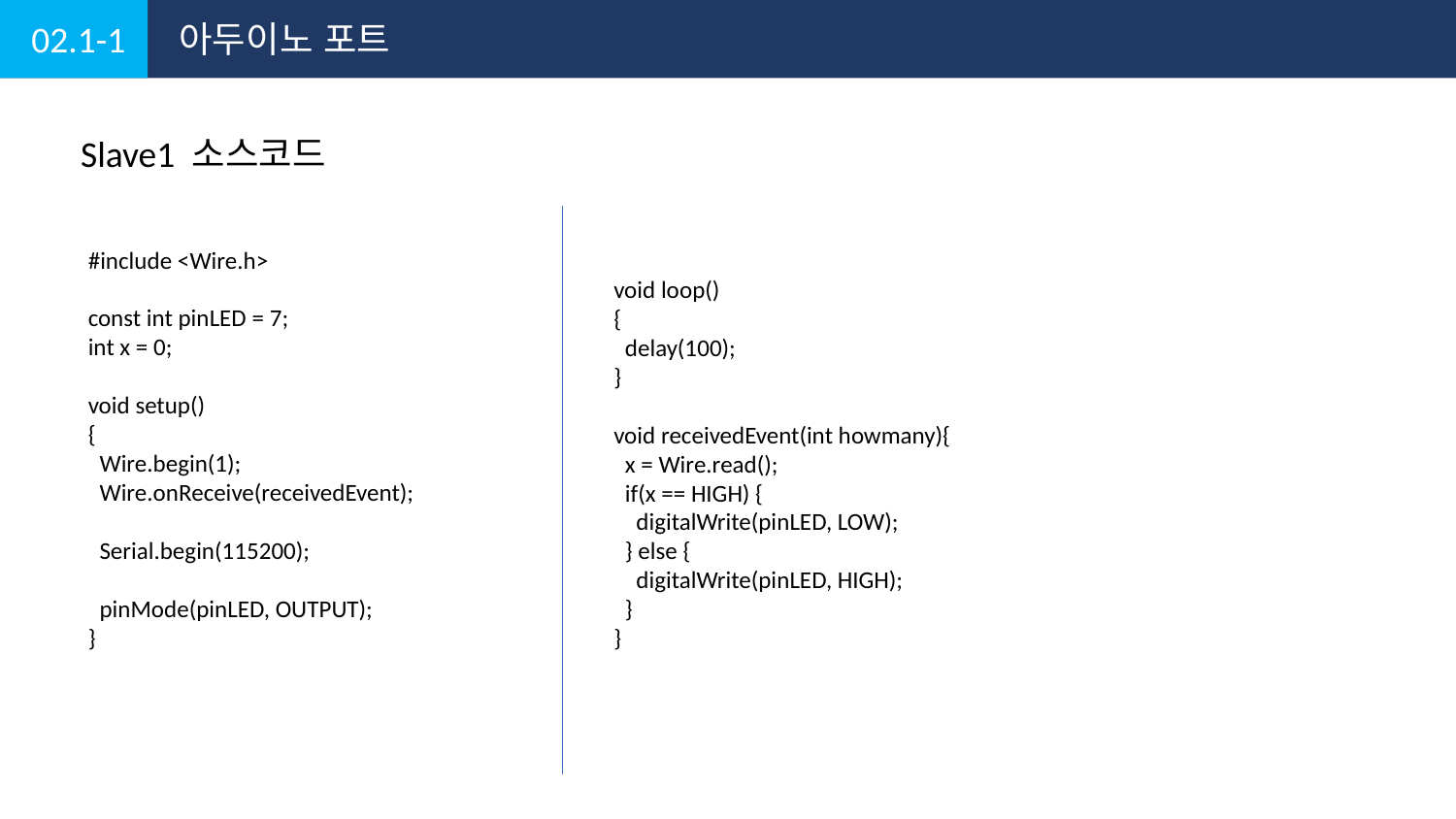

02.1-1
아두이노 포트
Slave1 소스코드
#include <Wire.h>

const int pinLED = 7;
int x = 0;

void setup()
{
  Wire.begin(1);
  Wire.onReceive(receivedEvent);

  Serial.begin(115200);

  pinMode(pinLED, OUTPUT);
}
void loop()
{
  delay(100);
}

void receivedEvent(int howmany){
  x = Wire.read();
  if(x == HIGH) {
    digitalWrite(pinLED, LOW);
  } else {
    digitalWrite(pinLED, HIGH);
  }
}